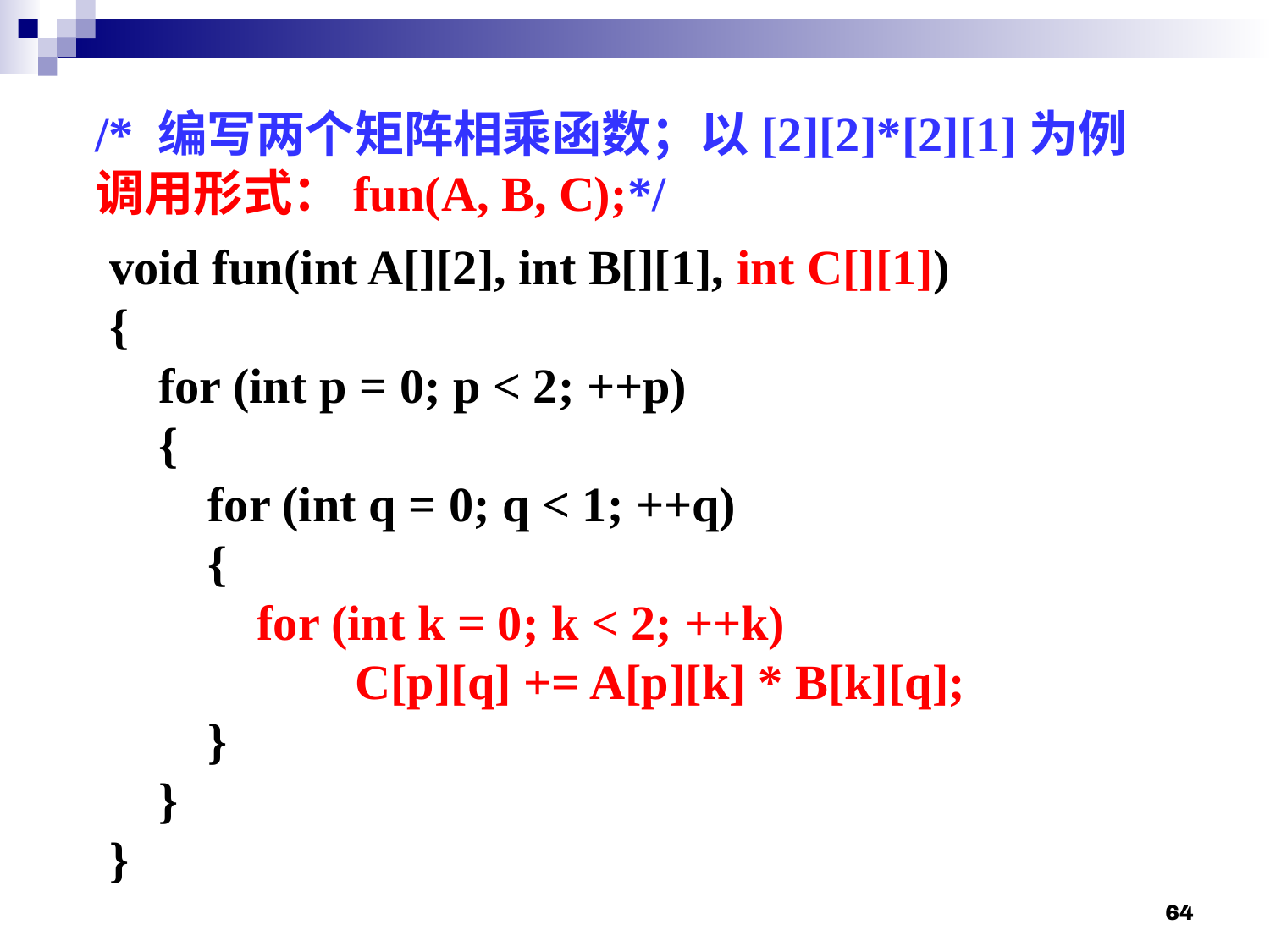

/* 编写两个矩阵相乘函数；以[2][2]*[2][1]为例
调用形式：fun(A, B, C);*/
void fun(int A[][2], int B[][1], int C[][1])
{
    for (int p = 0; p < 2; ++p)
    {
        for (int q = 0; q < 1; ++q)
        {
            for (int k = 0; k < 2; ++k)
                    C[p][q] += A[p][k] * B[k][q];
        }
    }
}

64